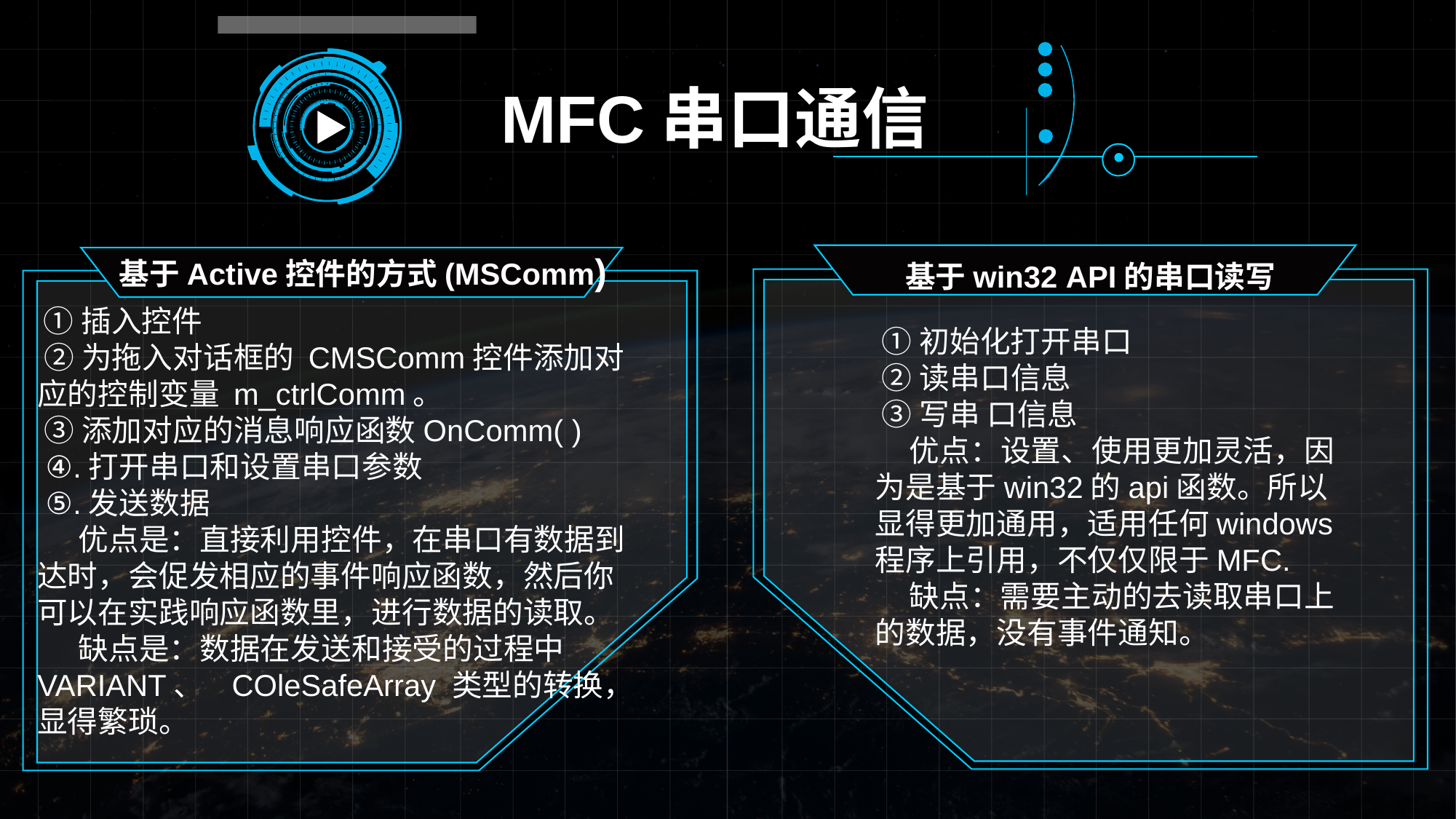

MFC串口通信

基于Active控件的方式(MSComm)

基于win32 API的串口读写
 ①插入控件
 ②为拖入对话框的 CMSComm控件添加对应的控制变量 m_ctrlComm。
 ③添加对应的消息响应函数OnComm( )
 ④.打开串口和设置串口参数
 ⑤.发送数据
     优点是：直接利用控件，在串口有数据到达时，会促发相应的事件响应函数，然后你可以在实践响应函数里，进行数据的读取。
     缺点是：数据在发送和接受的过程中VARIANT、   COleSafeArray 类型的转换，
显得繁琐。

 ①初始化打开串口
 ②读串口信息
 ③写串 口信息
    优点：设置、使用更加灵活，因为是基于win32的api函数。所以显得更加通用，适用任何windows程序上引用，不仅仅限于MFC.
    缺点：需要主动的去读取串口上的数据，没有事件通知。